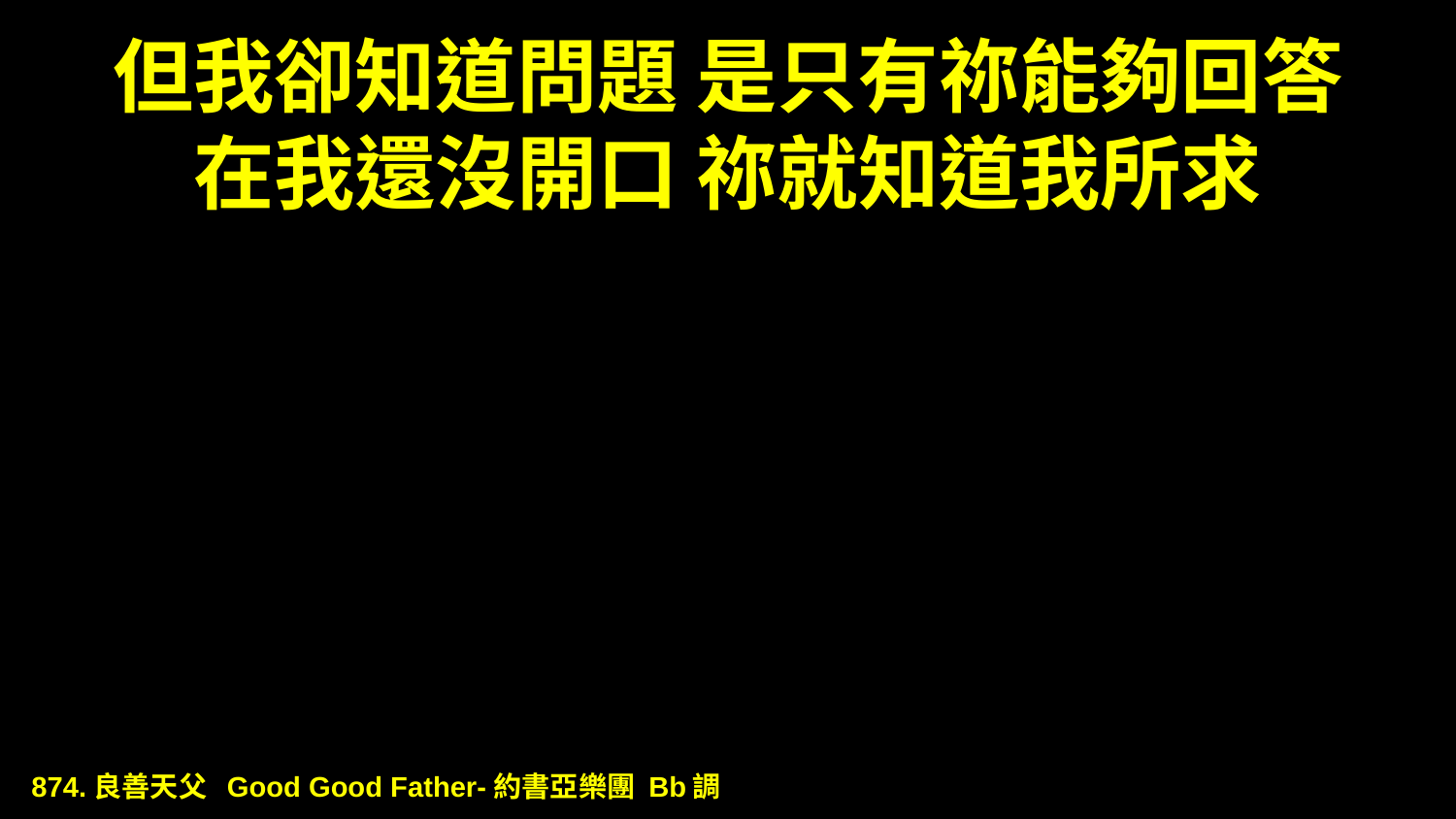

# 但我卻知道問題 是只有祢能夠回答 在我還沒開口 祢就知道我所求
874.良善天父  Good Good Father-約書亞樂團 Bb調